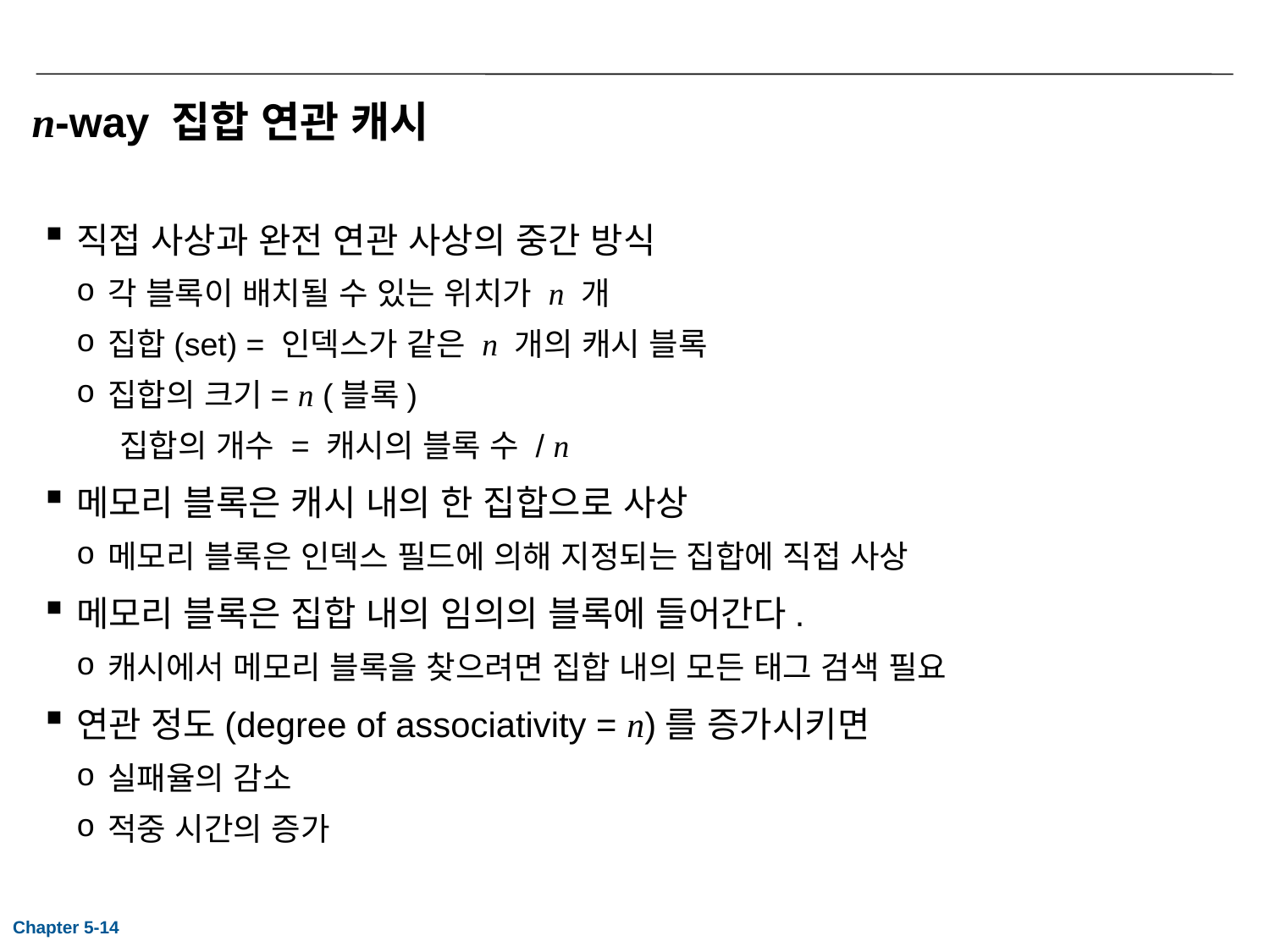

# n-way 집합 연관 캐시
직접 사상과 완전 연관 사상의 중간 방식
각 블록이 배치될 수 있는 위치가 n 개
집합(set) = 인덱스가 같은 n 개의 캐시 블록
집합의 크기= n (블록)
    집합의 개수 = 캐시의 블록 수 / n
메모리 블록은 캐시 내의 한 집합으로 사상
메모리 블록은 인덱스 필드에 의해 지정되는 집합에 직접 사상
메모리 블록은 집합 내의 임의의 블록에 들어간다.
캐시에서 메모리 블록을 찾으려면 집합 내의 모든 태그 검색 필요
연관 정도(degree of associativity = n)를 증가시키면
실패율의 감소
적중 시간의 증가
Chapter 5-14